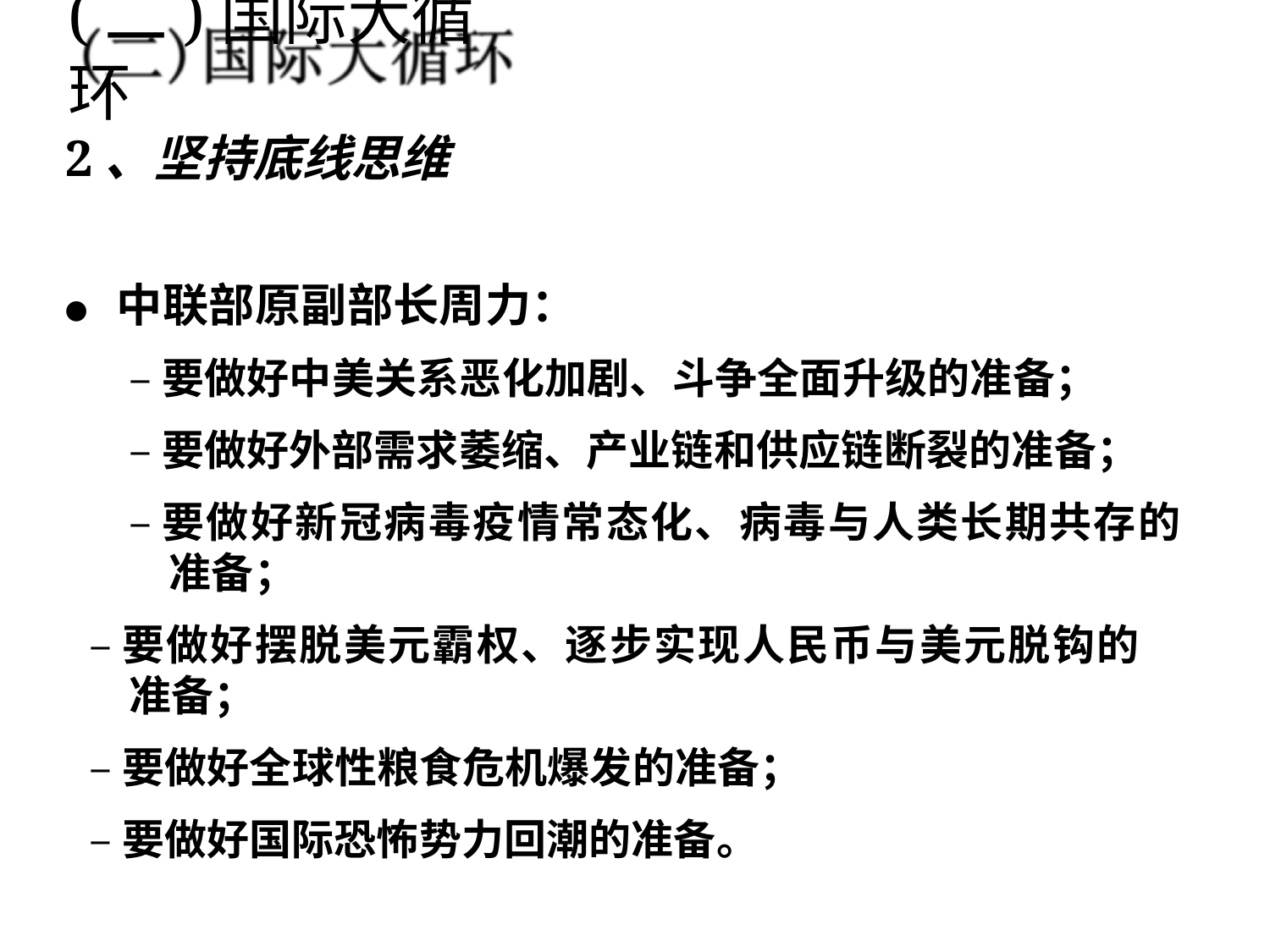

# (二)国际大循环
2、坚持底线思维

⚫	中联部原副部长周力：
–要做好中美关系恶化加剧、斗争全面升级的准备；
–要做好外部需求萎缩、产业链和供应链断裂的准备；
–要做好新冠病毒疫情常态化、病毒与人类长期共存的 准备；
–要做好摆脱美元霸权、逐步实现人民币与美元脱钩的
准备；
–要做好全球性粮食危机爆发的准备；
–要做好国际恐怖势力回潮的准备。